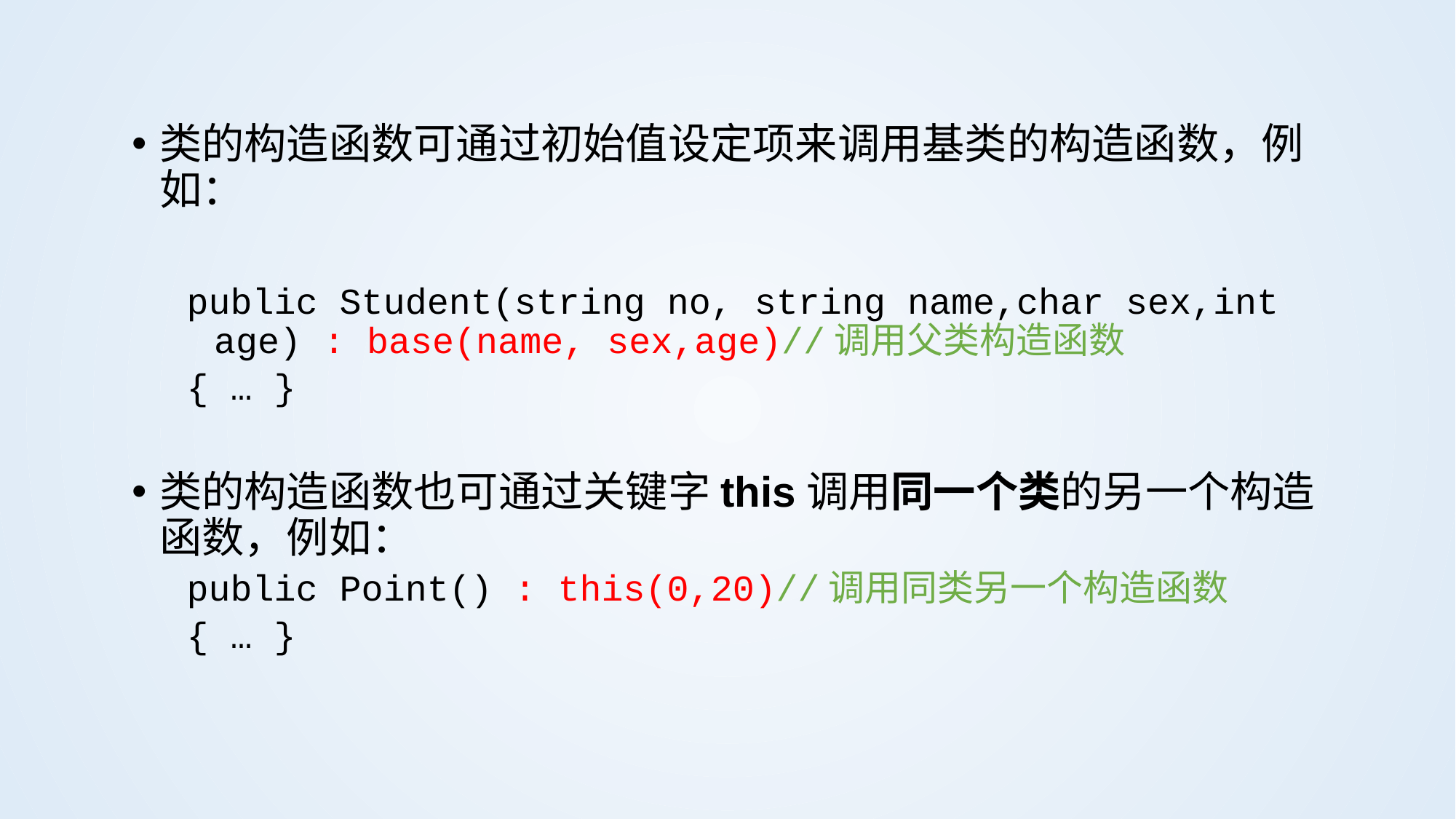

类的构造函数可通过初始值设定项来调用基类的构造函数，例如：

public Student(string no, string name,char sex,int age) : base(name, sex,age)//调用父类构造函数
{ … }

类的构造函数也可通过关键字this调用同一个类的另一个构造函数，例如：
public Point() : this(0,20)//调用同类另一个构造函数
{ … }